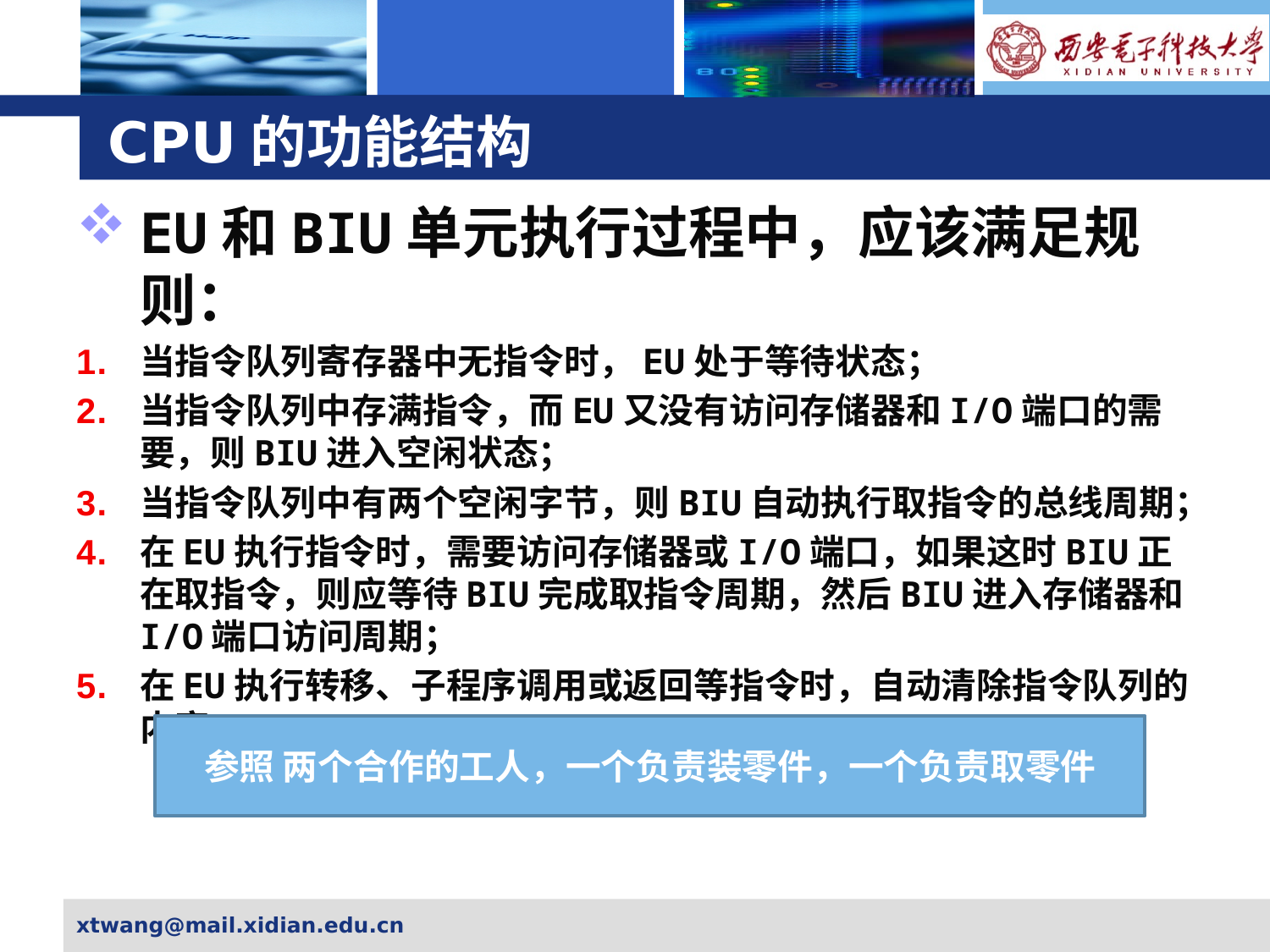

# CPU的功能结构
EU和BIU单元执行过程中，应该满足规则：
当指令队列寄存器中无指令时，EU处于等待状态；
当指令队列中存满指令，而EU又没有访问存储器和I/O端口的需要，则BIU进入空闲状态；
当指令队列中有两个空闲字节，则BIU自动执行取指令的总线周期；
在EU执行指令时，需要访问存储器或I/O端口，如果这时BIU正在取指令，则应等待BIU完成取指令周期，然后BIU进入存储器和I/O端口访问周期；
在EU执行转移、子程序调用或返回等指令时，自动清除指令队列的内容。
参照 两个合作的工人，一个负责装零件，一个负责取零件
xtwang@mail.xidian.edu.cn